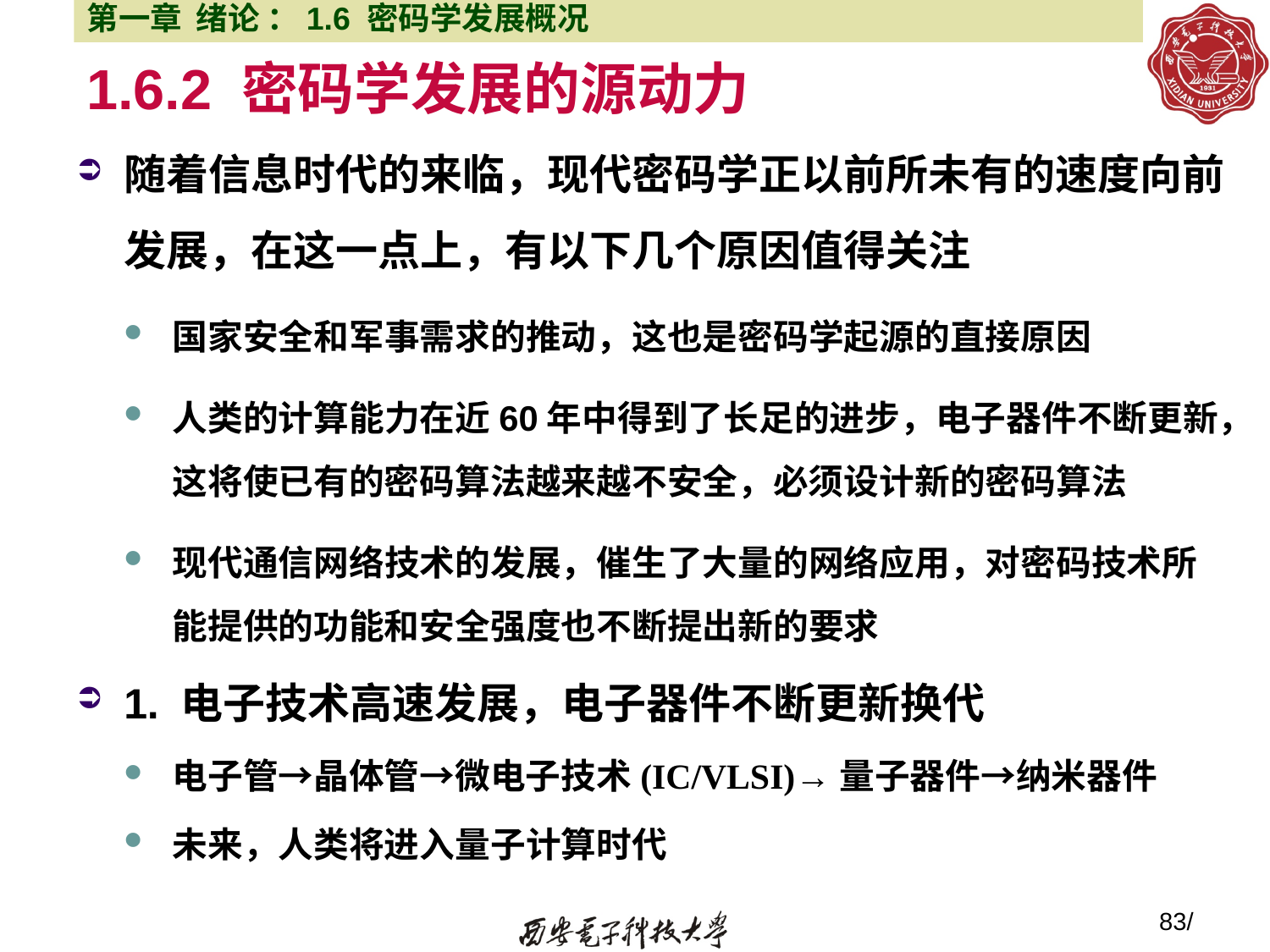

第一章  绪论 ：1.6 密码学发展概况
# 1.6.2 密码学发展的源动力
随着信息时代的来临，现代密码学正以前所未有的速度向前发展，在这一点上，有以下几个原因值得关注
国家安全和军事需求的推动，这也是密码学起源的直接原因
人类的计算能力在近60年中得到了长足的进步，电子器件不断更新，这将使已有的密码算法越来越不安全，必须设计新的密码算法
现代通信网络技术的发展，催生了大量的网络应用，对密码技术所能提供的功能和安全强度也不断提出新的要求
1. 电子技术高速发展，电子器件不断更新换代
电子管→晶体管→微电子技术(IC/VLSI)→量子器件→纳米器件
未来，人类将进入量子计算时代
83/